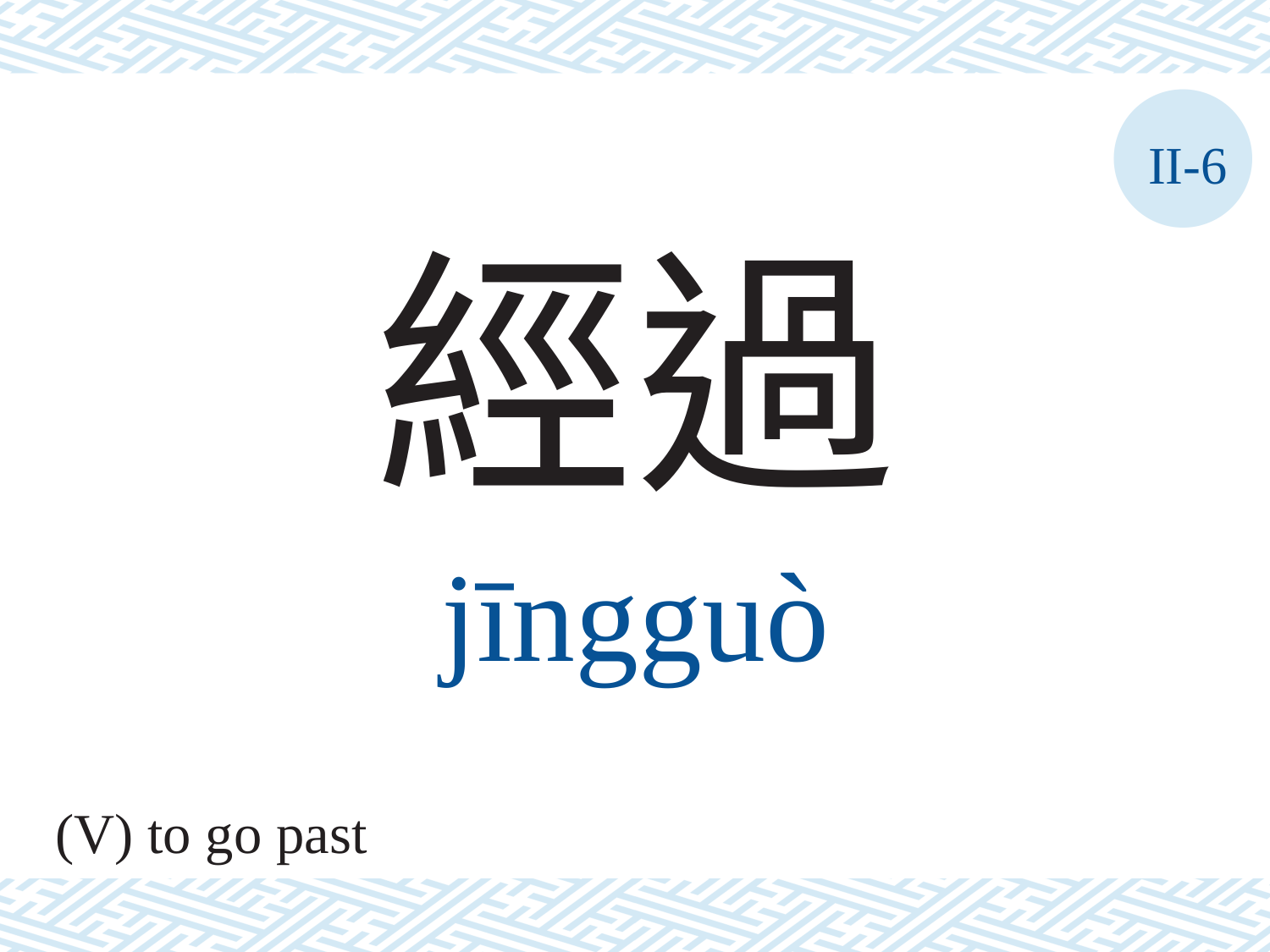

II-6
經過
jīngguò
(V) to go past